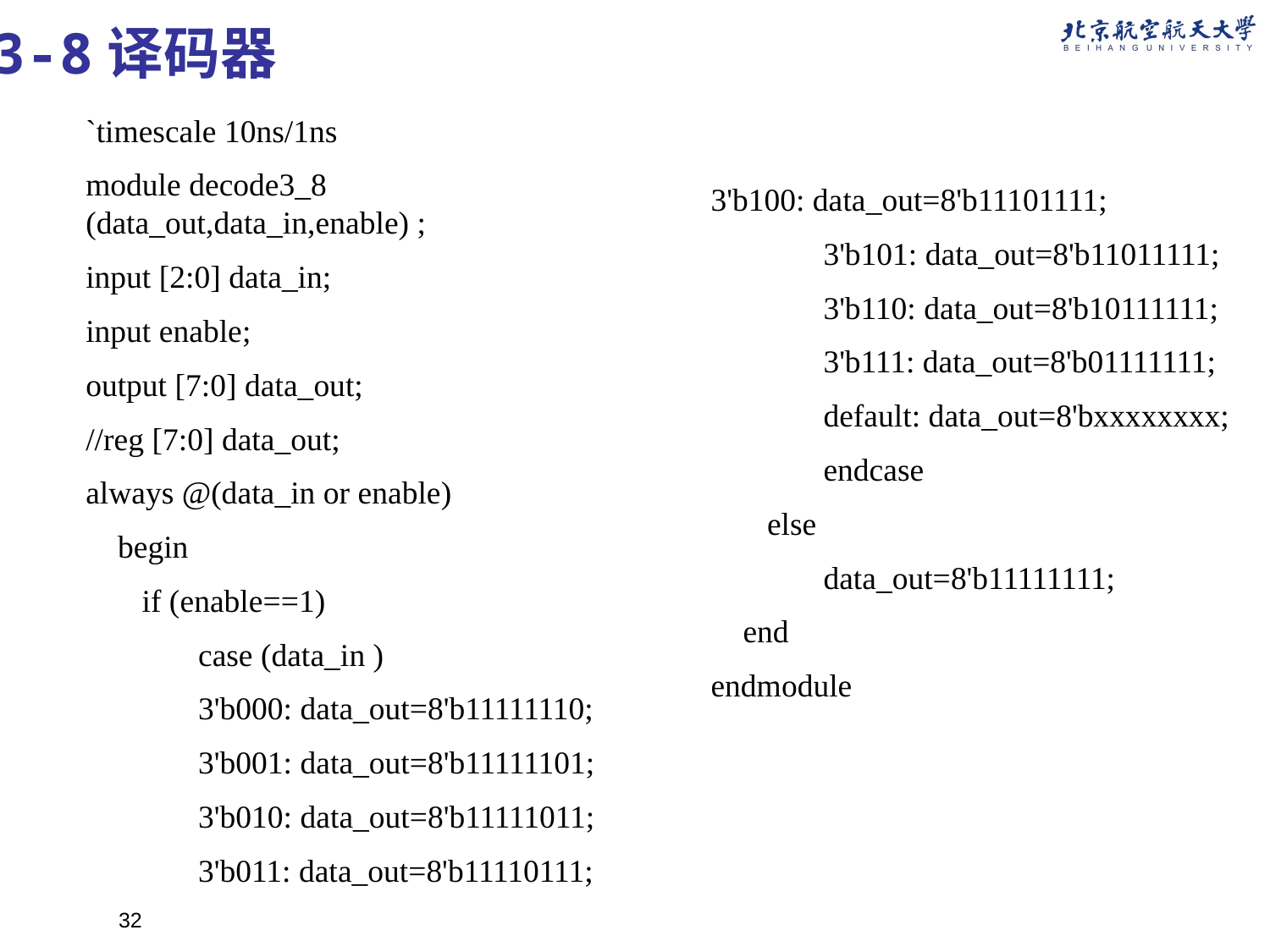

3-8译码器
`timescale 10ns/1ns
module decode3_8 (data_out,data_in,enable) ;
input [2:0] data_in;
input enable;
output [7:0] data_out;
//reg [7:0] data_out;
always @(data_in or enable)
    begin
       if (enable==1)
              case (data_in )
              3'b000: data_out=8'b11111110;
              3'b001: data_out=8'b11111101;
              3'b010: data_out=8'b11111011;
              3'b011: data_out=8'b11110111;
3'b100: data_out=8'b11101111;
              3'b101: data_out=8'b11011111;
              3'b110: data_out=8'b10111111;
              3'b111: data_out=8'b01111111;
              default: data_out=8'bxxxxxxxx;
              endcase
       else
              data_out=8'b11111111;
    end
endmodule

32
32